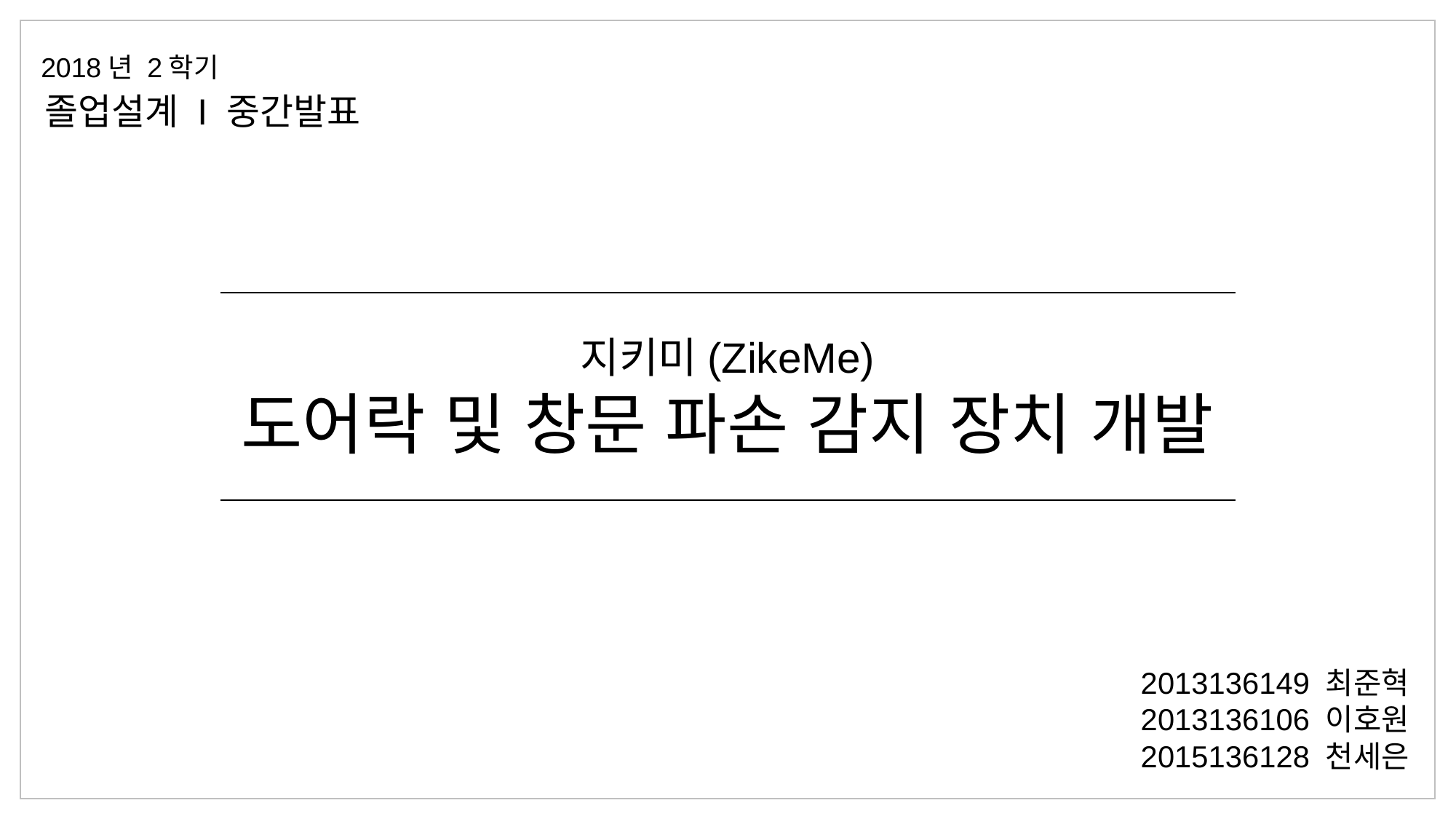

2018년 2학기
졸업설계 I 중간발표
|  |
| --- |
지키미(ZikeMe)
도어락 및 창문 파손 감지 장치 개발
2013136149 최준혁
2013136106 이호원
2015136128 천세은